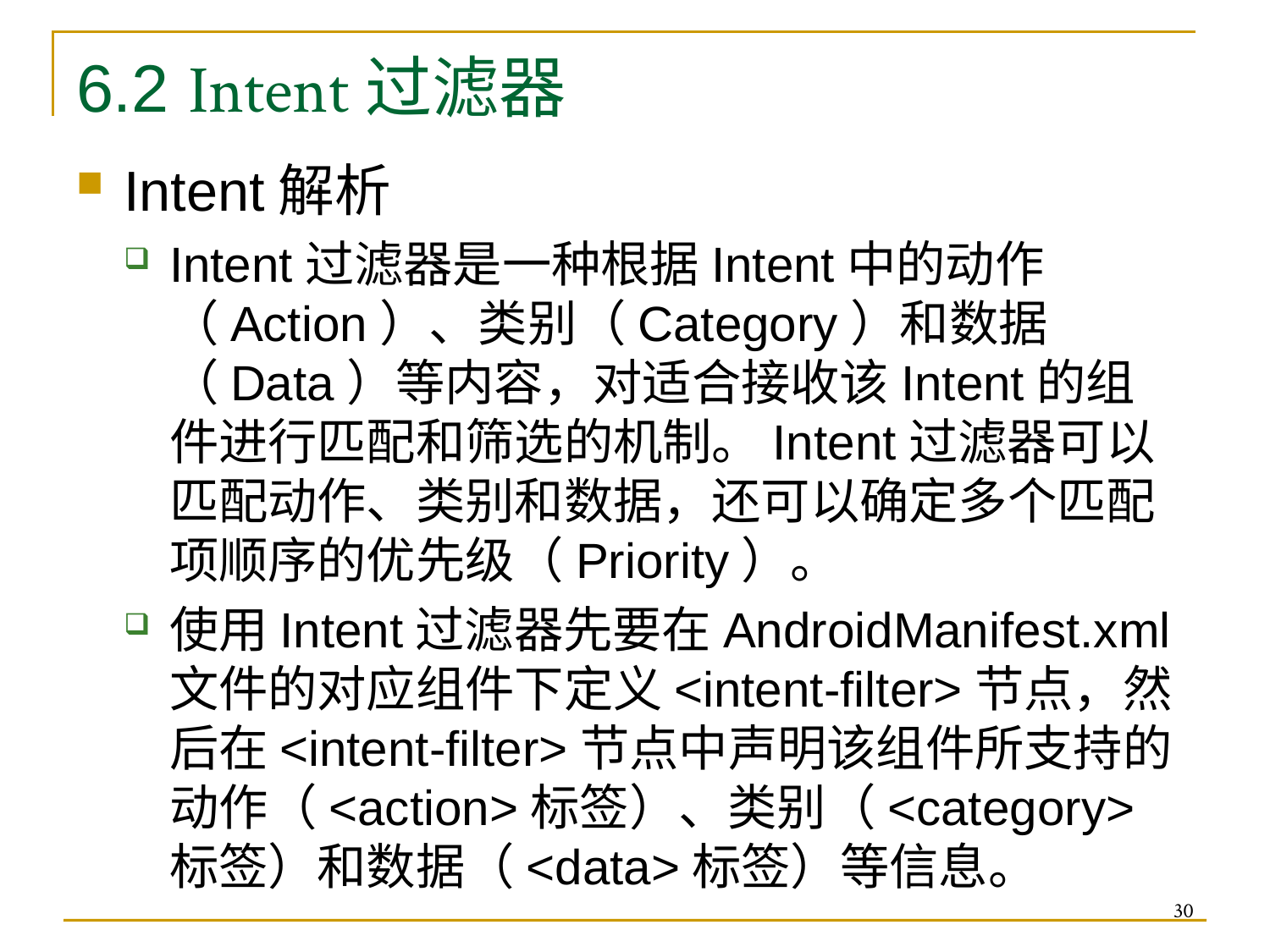

# 6.2 Intent过滤器
Intent解析
Intent过滤器是一种根据Intent中的动作（Action）、类别（Category）和数据（Data）等内容，对适合接收该Intent的组件进行匹配和筛选的机制。Intent过滤器可以匹配动作、类别和数据，还可以确定多个匹配项顺序的优先级（Priority）。
使用Intent过滤器先要在AndroidManifest.xml文件的对应组件下定义<intent-filter>节点，然后在<intent-filter>节点中声明该组件所支持的动作（<action>标签）、类别（<category>标签）和数据（<data>标签）等信息。
30